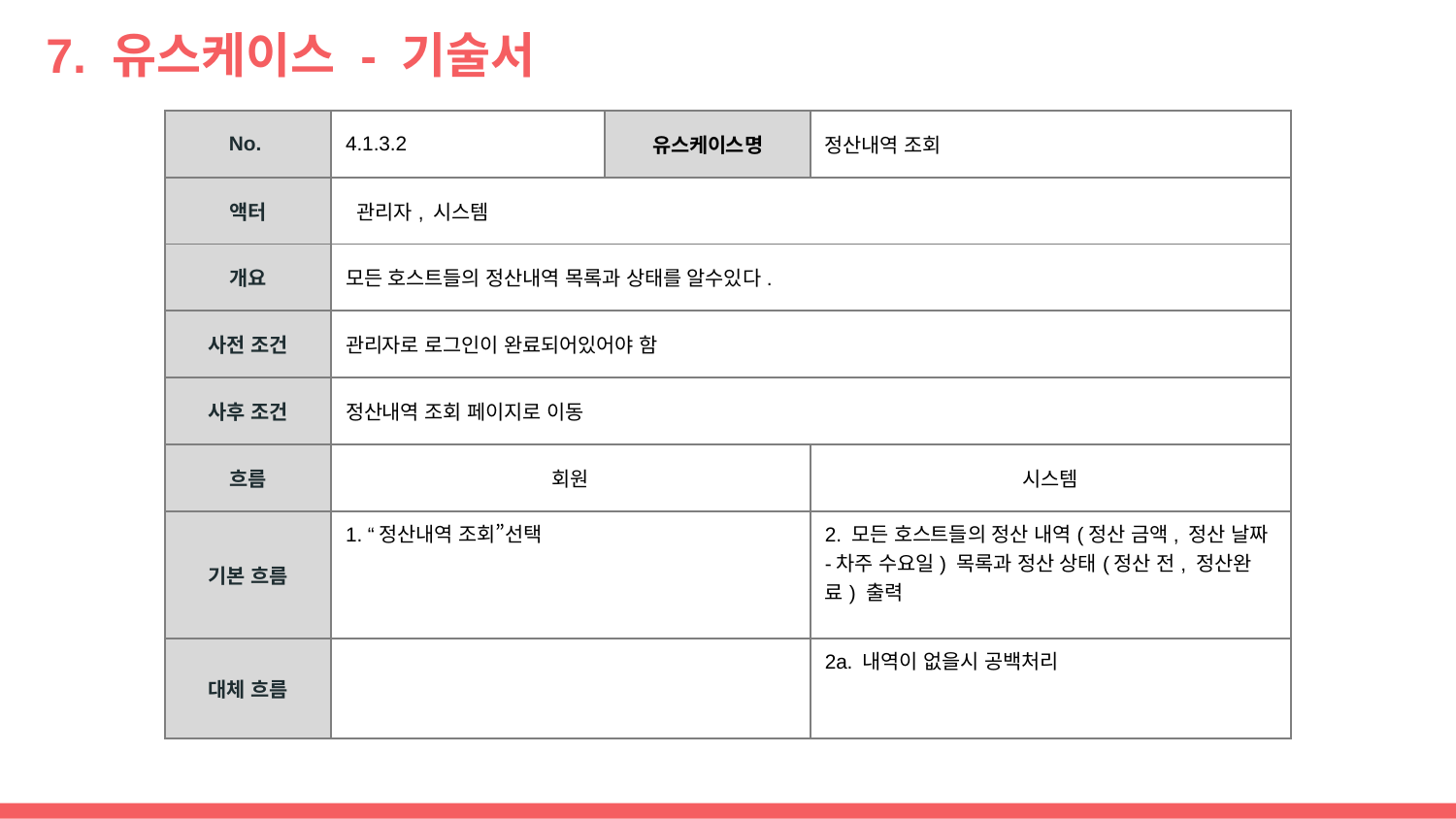

# 7. 유스케이스 - 기술서
| No. | 4.1.3.2 | 유스케이스명 | 정산내역 조회 |
| --- | --- | --- | --- |
| 액터 | 관리자, 시스템 |  |  |
| 개요 | 모든 호스트들의 정산내역 목록과 상태를 알수있다. |  |  |
| 사전 조건 | 관리자로 로그인이 완료되어있어야 함 |  |  |
| 사후 조건 | 정산내역 조회 페이지로 이동 |  |  |
| 흐름 | 회원 |  | 시스템 |
| 기본 흐름 | 1. “정산내역 조회”선택 |  | 2. 모든 호스트들의 정산 내역(정산 금액, 정산 날짜-차주 수요일) 목록과 정산 상태(정산 전, 정산완료) 출력 |
| 대체 흐름 |  |  | 2a. 내역이 없을시 공백처리 |